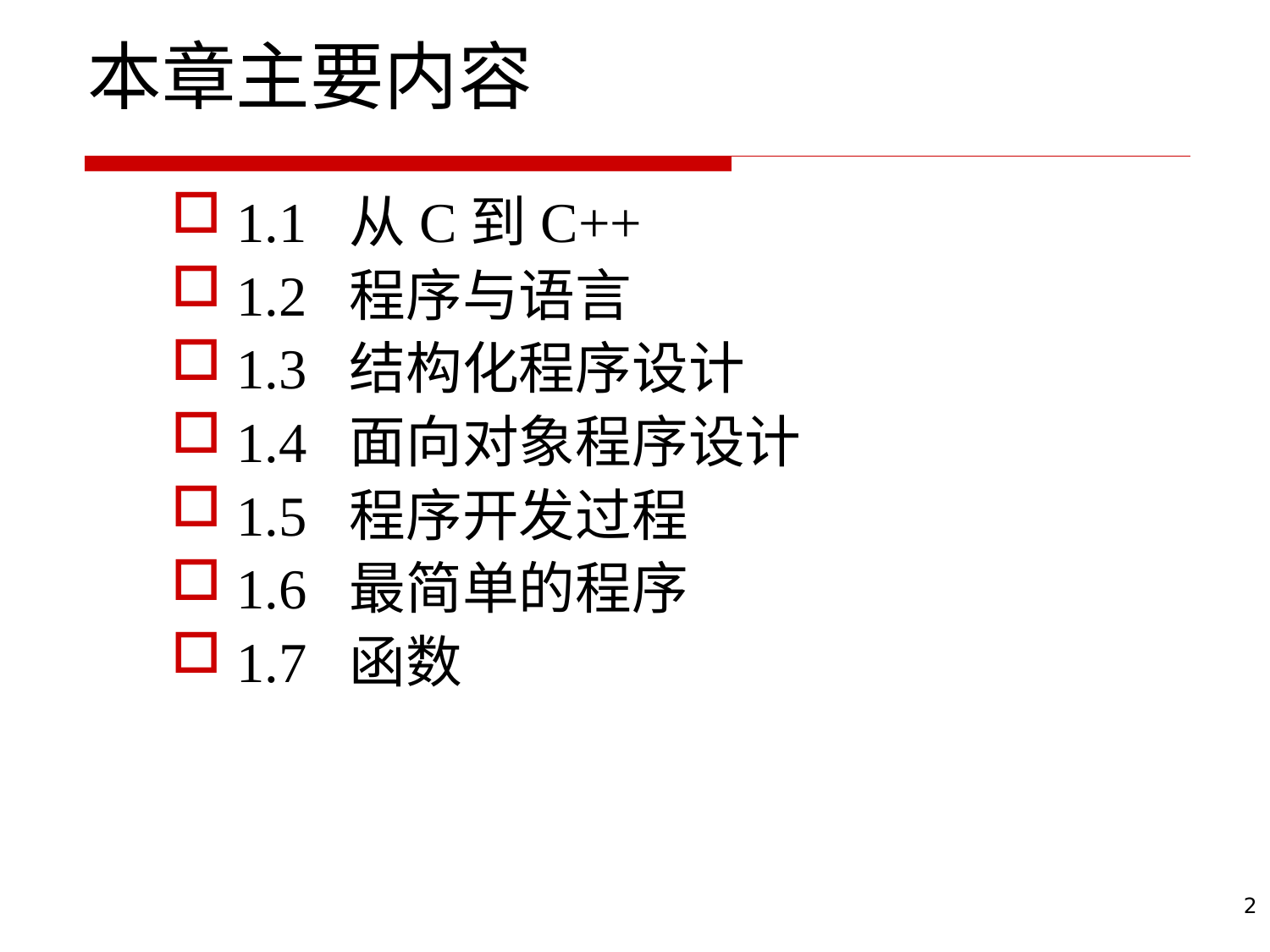

# 本章主要内容
1.1  从C到C++
1.2  程序与语言
1.3  结构化程序设计
1.4  面向对象程序设计
1.5  程序开发过程
1.6  最简单的程序
1.7  函数

2